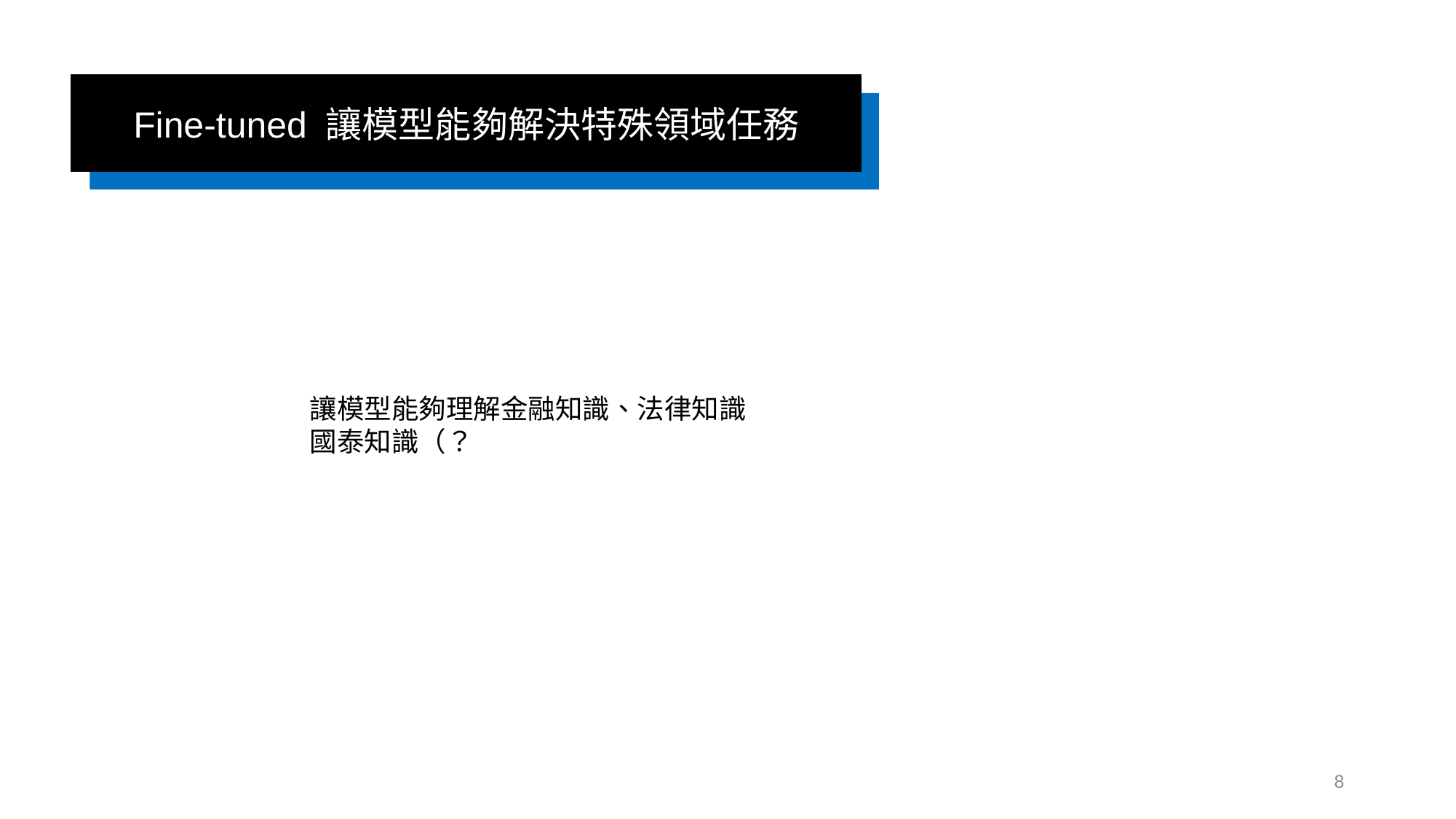

Fine-tuned 讓模型能夠解決特殊領域任務

讓模型能夠理解金融知識、法律知識
國泰知識（？
8